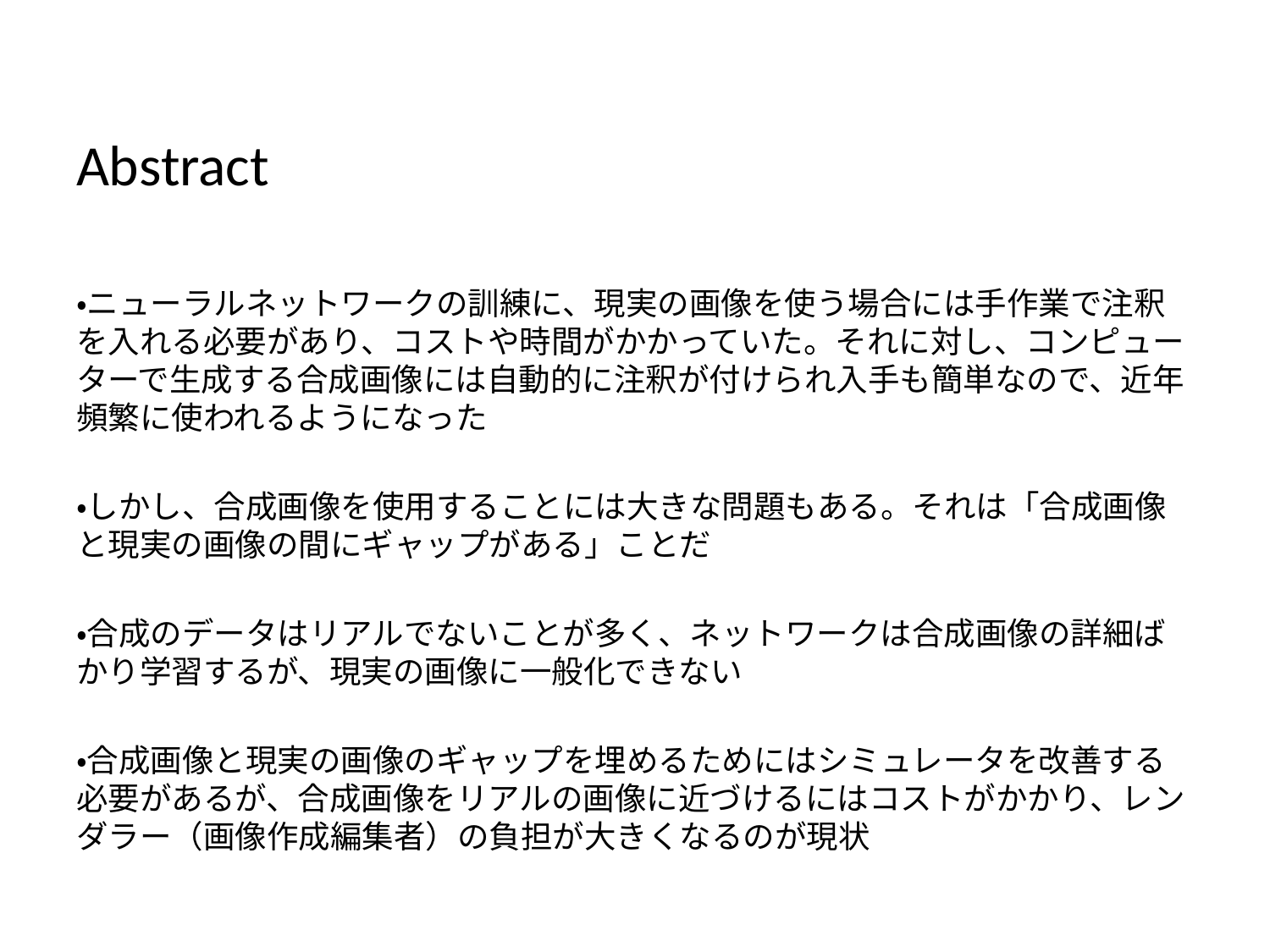

Abstract

・ニューラルネットワークの訓練に、現実の画像を使う場合には手作業で注釈を入れる必要があり、コストや時間がかかっていた。それに対し、コンピューターで生成する合成画像には自動的に注釈が付けられ入手も簡単なので、近年頻繁に使われるようになった

・しかし、合成画像を使用することには大きな問題もある。それは「合成画像と現実の画像の間にギャップがある」ことだ

・合成のデータはリアルでないことが多く、ネットワークは合成画像の詳細ばかり学習するが、現実の画像に一般化できない

・合成画像と現実の画像のギャップを埋めるためにはシミュレータを改善する必要があるが、合成画像をリアルの画像に近づけるにはコストがかかり、レンダラー（画像作成編集者）の負担が大きくなるのが現状